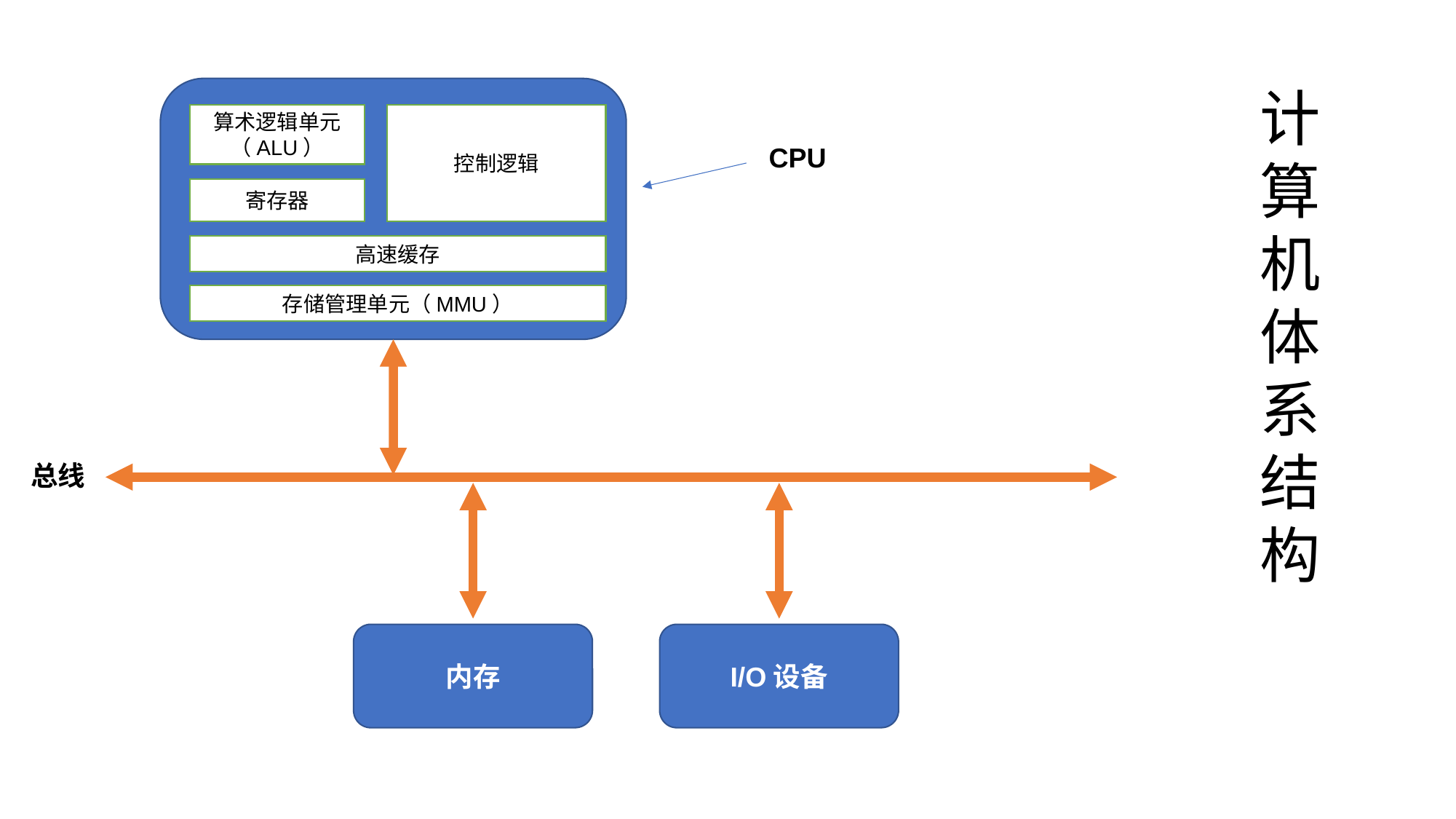

计算机体系结构

算术逻辑单元（ALU）
控制逻辑
CPU
寄存器
高速缓存
存储管理单元（MMU）
总线
内存
I/O设备